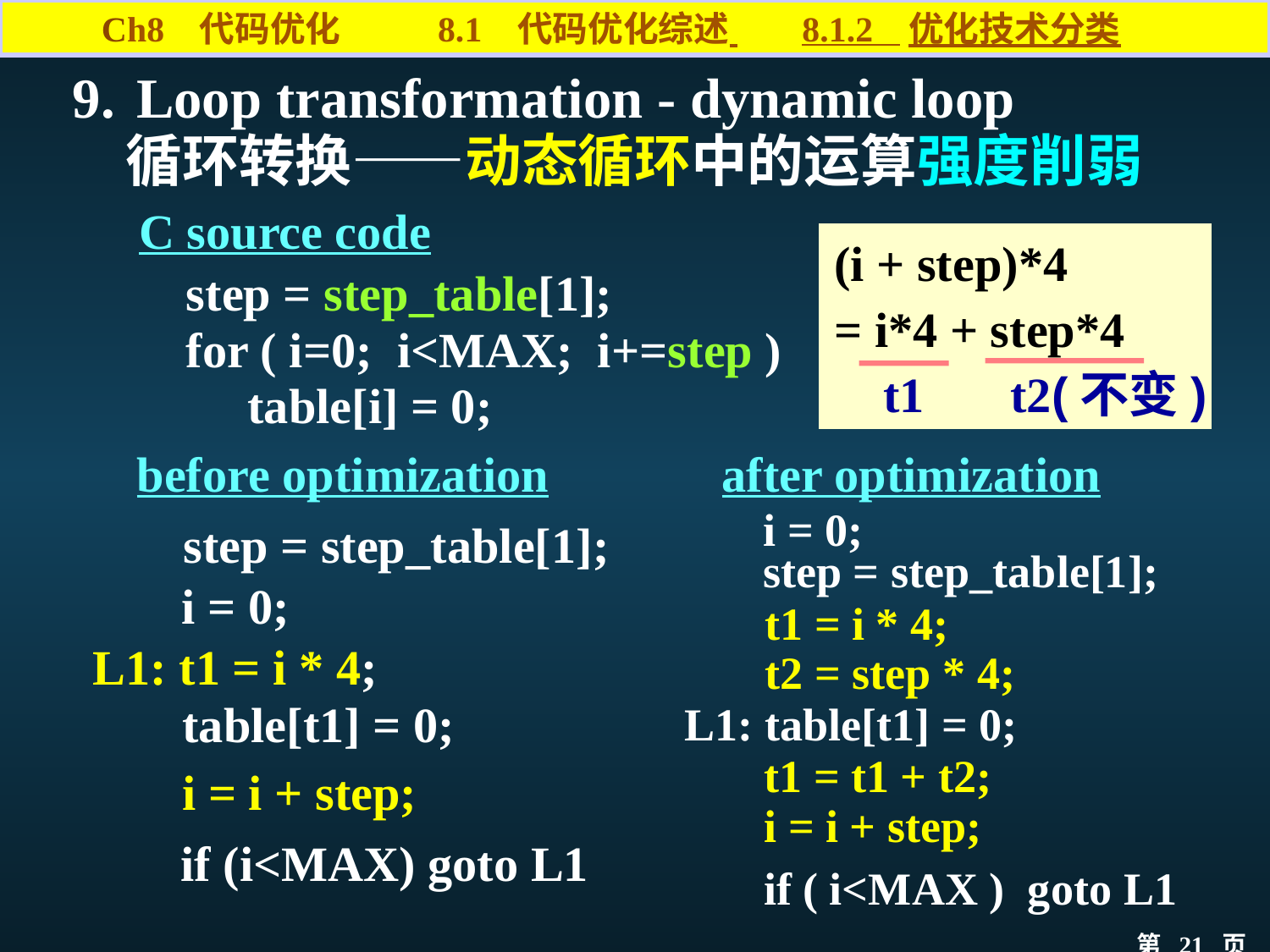

Ch8   代码优化           8.1   代码优化综述        8.1.2   优化技术分类
 9.  Loop transformation - dynamic loop
    循环转换——动态循环中的运算强度削弱
C source code
(i + step)*4
= i*4 + step*4
    t1       t2(不变)

step = step_table[1];
for ( i=0;  i<MAX;  i+=step )
     table[i] = 0;
before optimization
after optimization
i = 0;
step = step_table[1];
step = step_table[1];
i = 0;
t1 = i * 4;
L1: t1 = i * 4;
t2 = step * 4;
table[t1] = 0;
L1: table[t1] = 0;
t1 = t1 + t2;
i = i + step;
i = i + step;
if (i<MAX) goto L1
if ( i<MAX )  goto L1